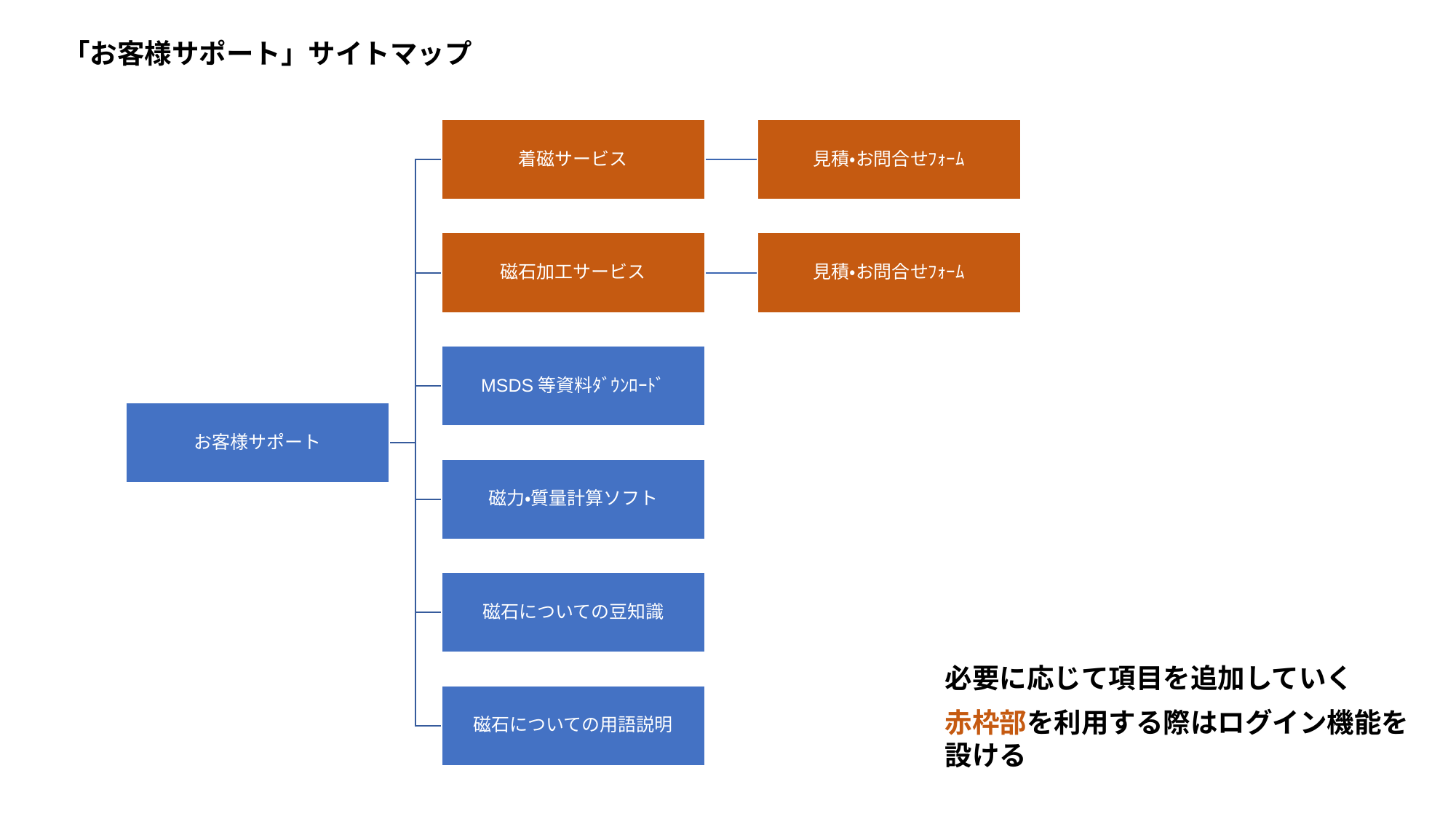

「お客様サポート」サイトマップ
お客様サポート
着磁サービス
見積・お問合せﾌｫｰﾑ
磁石加工サービス
見積・お問合せﾌｫｰﾑ
MSDS等資料ﾀﾞｳﾝﾛｰﾄﾞ
磁力・質量計算ソフト
磁石についての豆知識
磁石についての用語説明
必要に応じて項目を追加していく
赤枠部を利用する際はログイン機能を
設ける